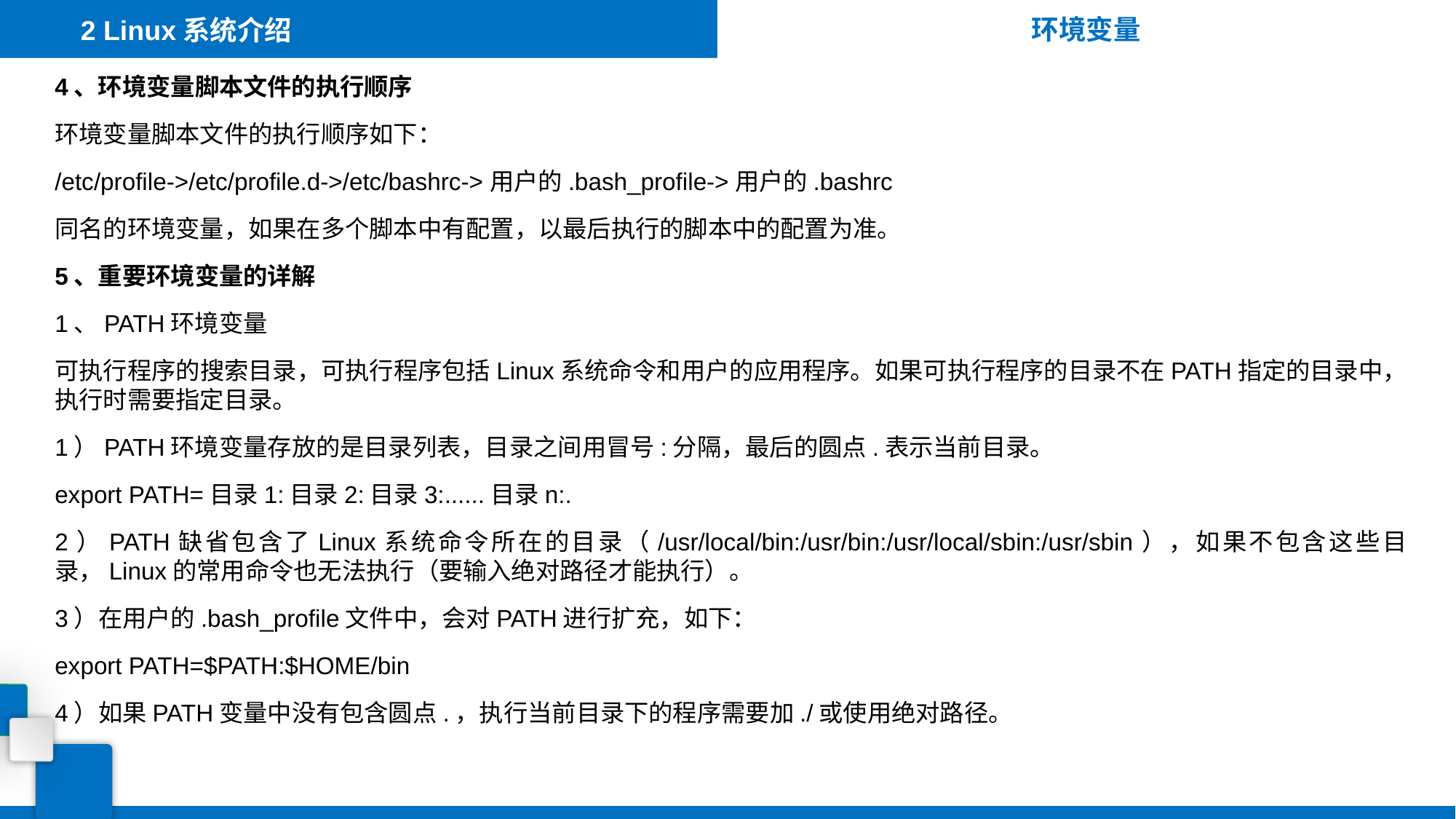

2 Linux系统介绍
环境变量

4、环境变量脚本文件的执行顺序
环境变量脚本文件的执行顺序如下：
/etc/profile->/etc/profile.d->/etc/bashrc->用户的.bash_profile->用户的.bashrc
同名的环境变量，如果在多个脚本中有配置，以最后执行的脚本中的配置为准。
5、重要环境变量的详解
1、PATH环境变量
可执行程序的搜索目录，可执行程序包括Linux系统命令和用户的应用程序。如果可执行程序的目录不在PATH指定的目录中，执行时需要指定目录。
1）PATH环境变量存放的是目录列表，目录之间用冒号:分隔，最后的圆点.表示当前目录。
export PATH=目录1:目录2:目录3:......目录n:.
2）PATH缺省包含了Linux系统命令所在的目录（/usr/local/bin:/usr/bin:/usr/local/sbin:/usr/sbin），如果不包含这些目录，Linux的常用命令也无法执行（要输入绝对路径才能执行）。
3）在用户的.bash_profile文件中，会对PATH进行扩充，如下：
export PATH=$PATH:$HOME/bin
4）如果PATH变量中没有包含圆点.，执行当前目录下的程序需要加./或使用绝对路径。